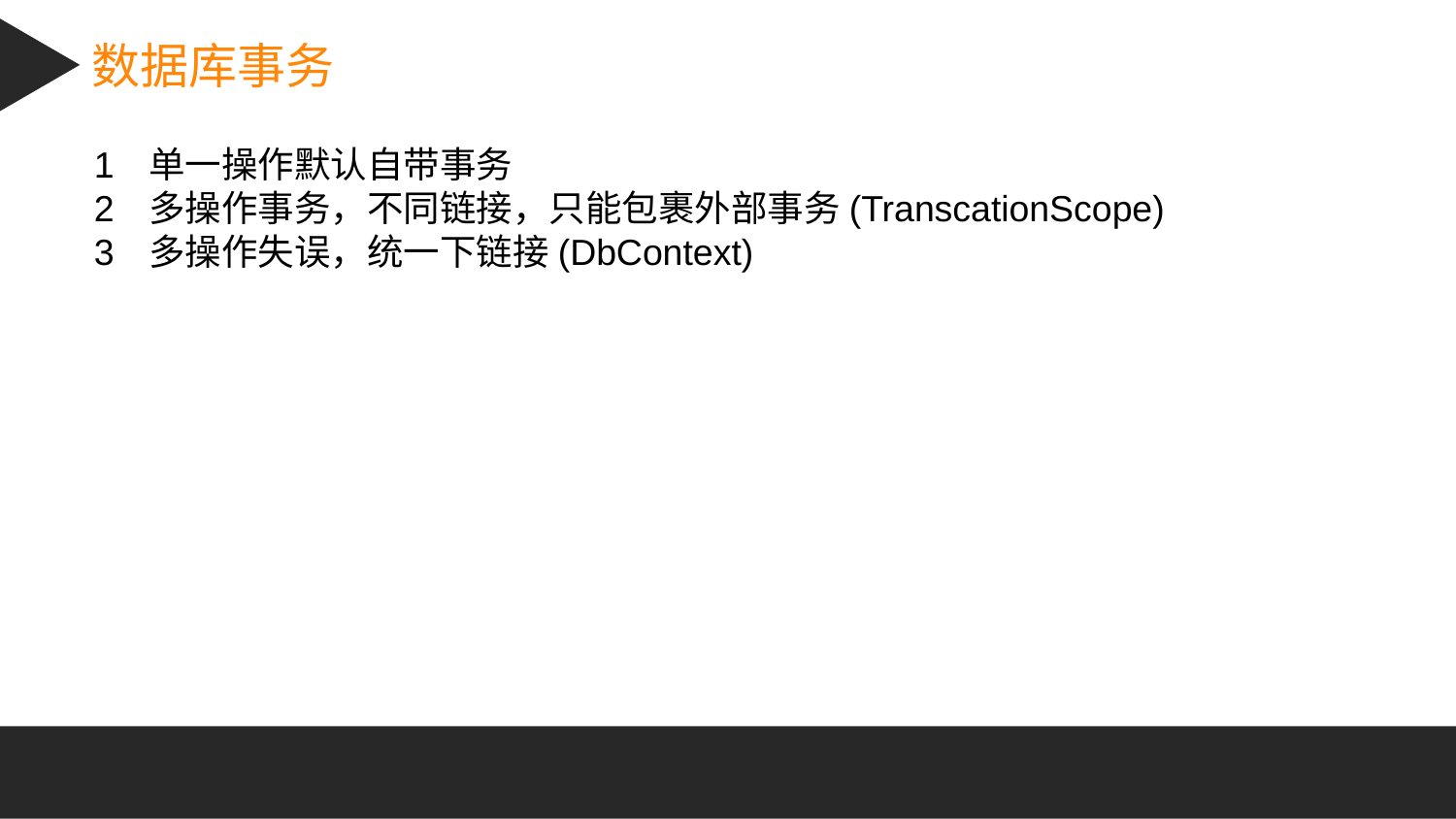

数据库事务
单一操作默认自带事务
多操作事务，不同链接，只能包裹外部事务(TranscationScope)
多操作失误，统一下链接(DbContext)